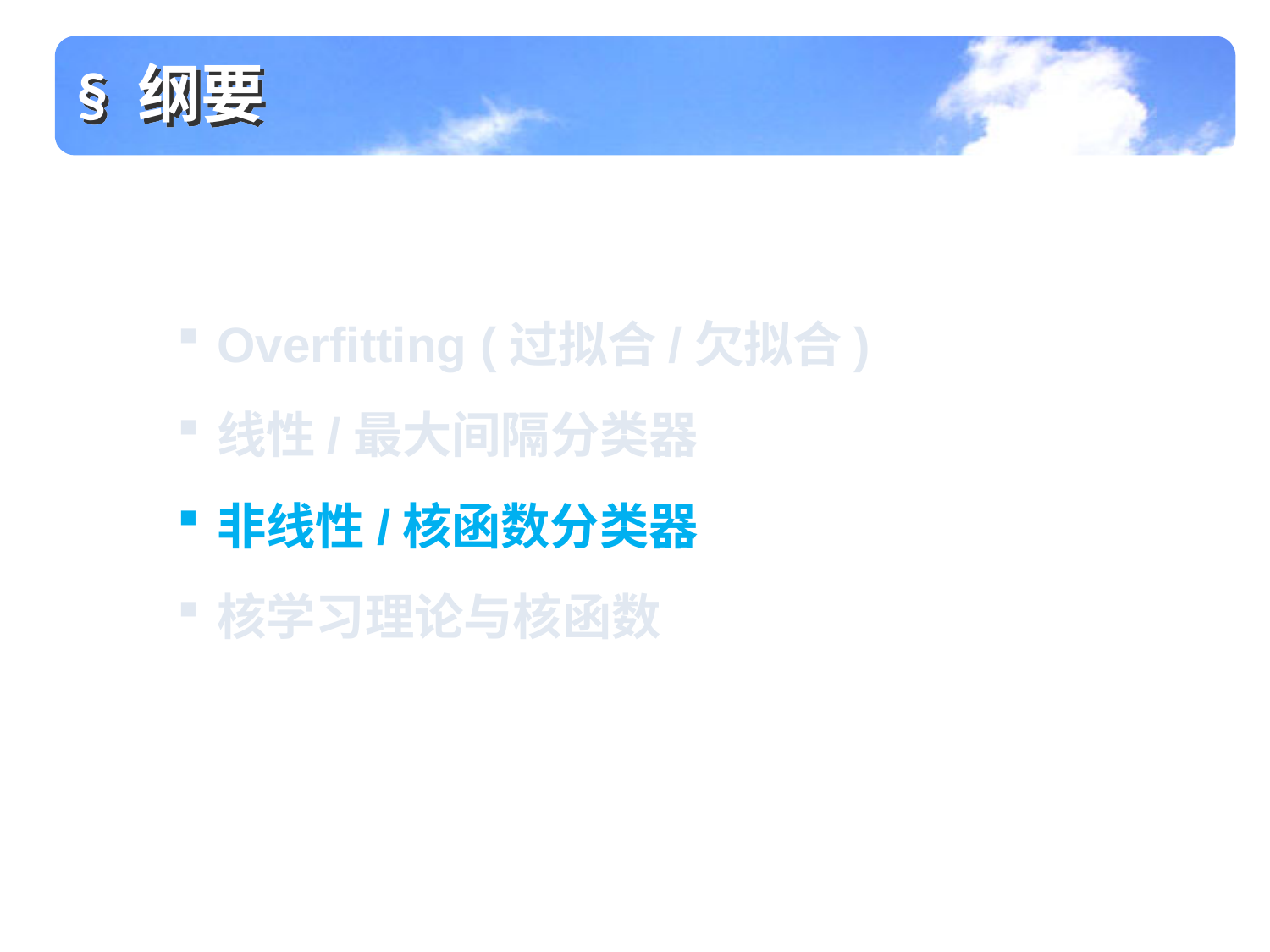

§ 纲要
Overfitting (过拟合/欠拟合)
线性/最大间隔分类器
非线性/核函数分类器
核学习理论与核函数